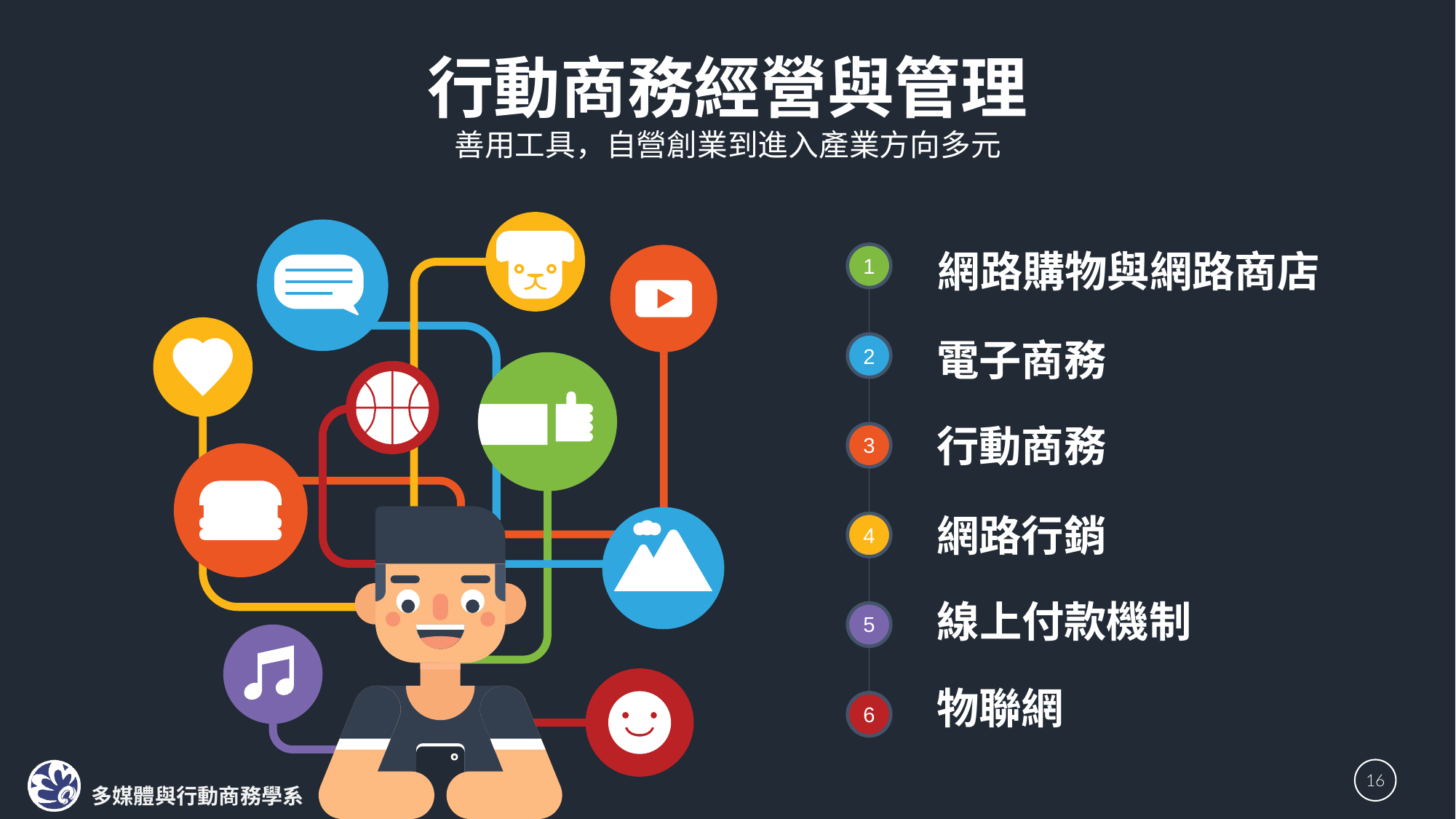

行動商務經營與管理
善用工具，自營創業到進入產業方向多元

網路購物與網路商店

1
電子商務

2
行動商務

3
網路行銷

4
線上付款機制

5
物聯網

6